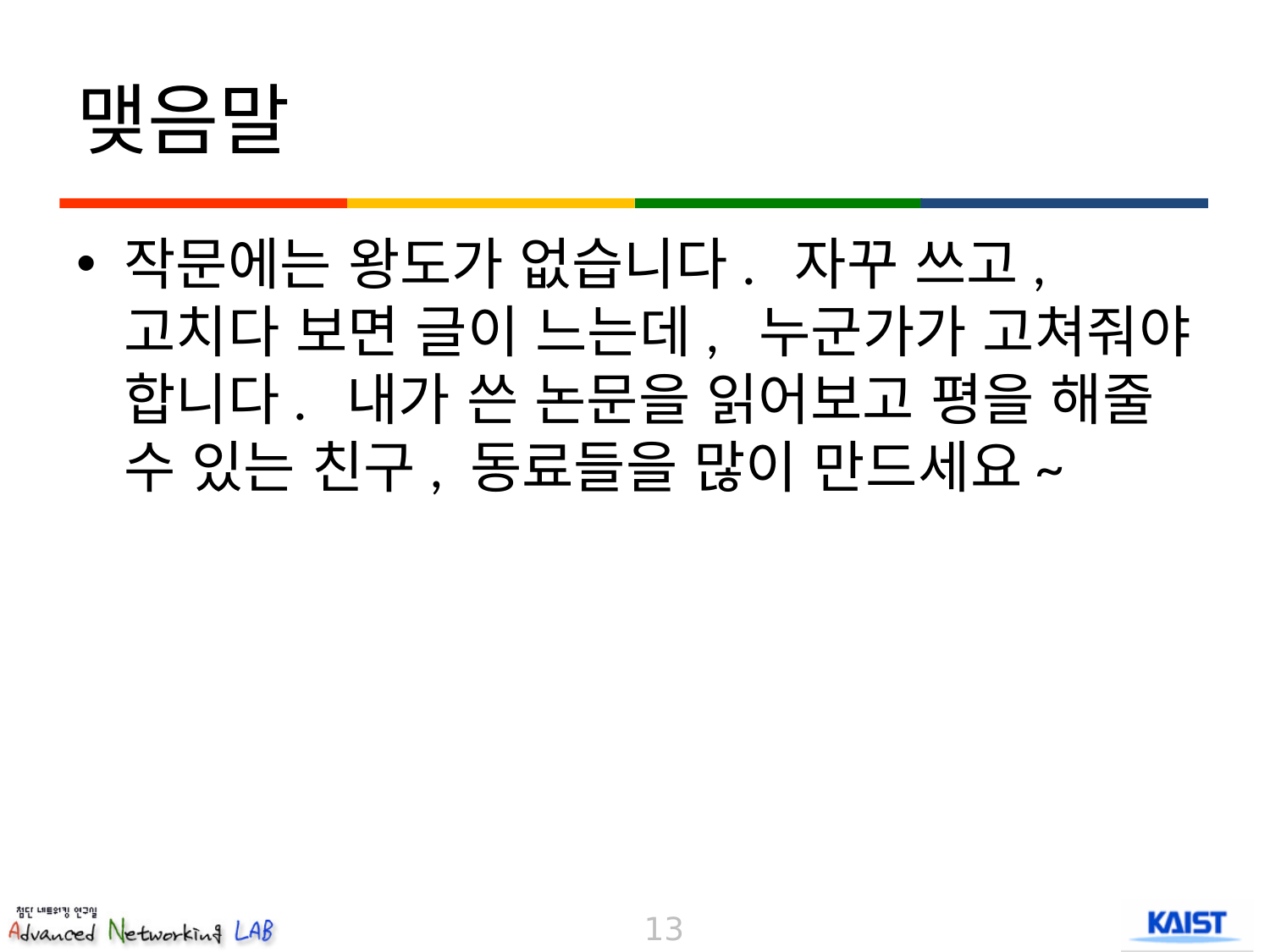

# 맺음말
작문에는 왕도가 없습니다.  자꾸 쓰고, 고치다 보면 글이 느는데,  누군가가 고쳐줘야 합니다.  내가 쓴 논문을 읽어보고 평을 해줄 수 있는 친구, 동료들을 많이 만드세요~
13